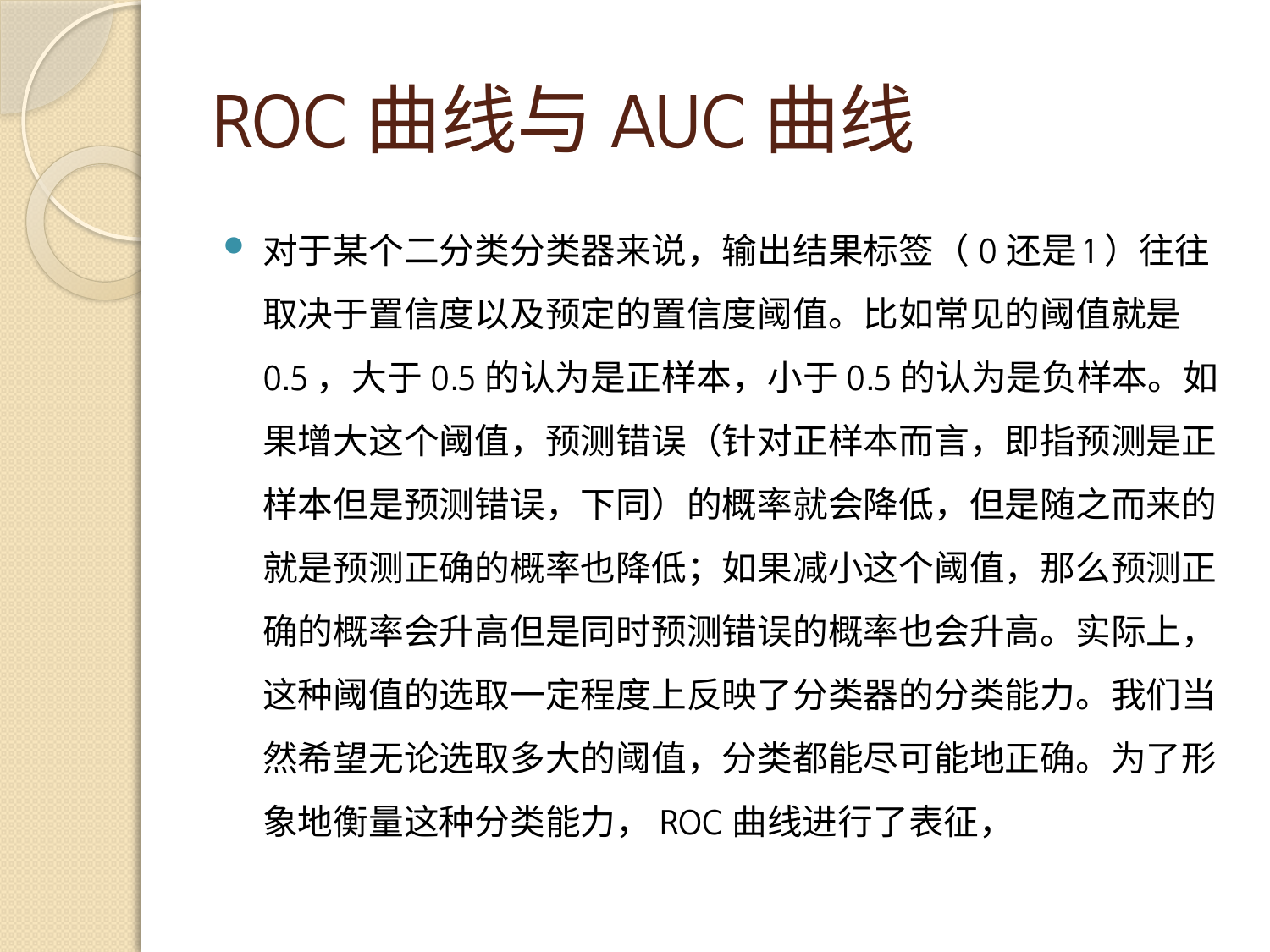

# ROC曲线与AUC曲线
对于某个二分类分类器来说，输出结果标签（0还是1）往往取决于置信度以及预定的置信度阈值。比如常见的阈值就是0.5，大于0.5的认为是正样本，小于0.5的认为是负样本。如果增大这个阈值，预测错误（针对正样本而言，即指预测是正样本但是预测错误，下同）的概率就会降低，但是随之而来的就是预测正确的概率也降低；如果减小这个阈值，那么预测正确的概率会升高但是同时预测错误的概率也会升高。实际上，这种阈值的选取一定程度上反映了分类器的分类能力。我们当然希望无论选取多大的阈值，分类都能尽可能地正确。为了形象地衡量这种分类能力，ROC曲线进行了表征，